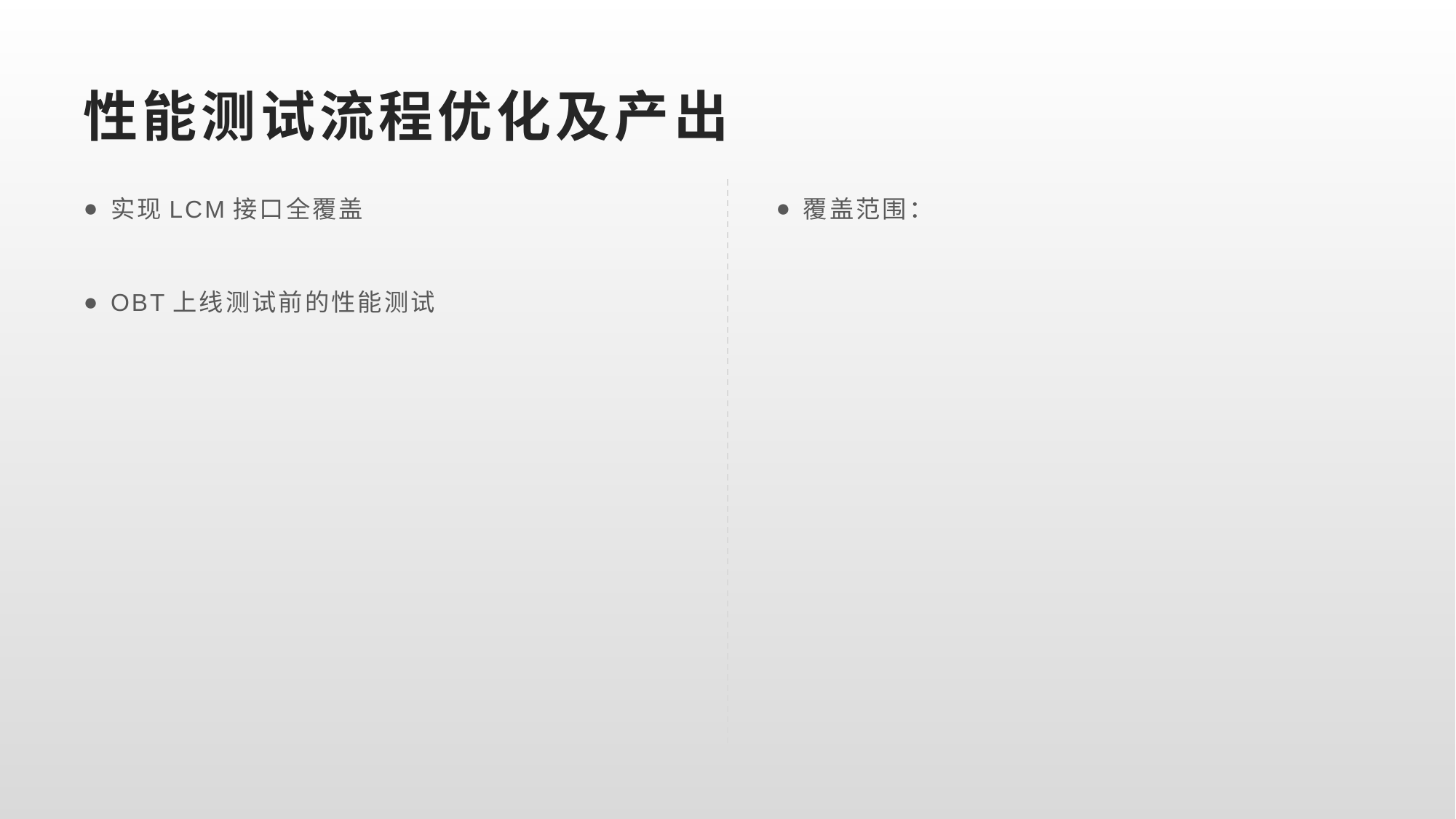

# 性能测试流程优化及产出
实现LCM接口全覆盖

OBT上线测试前的性能测试

覆盖范围：